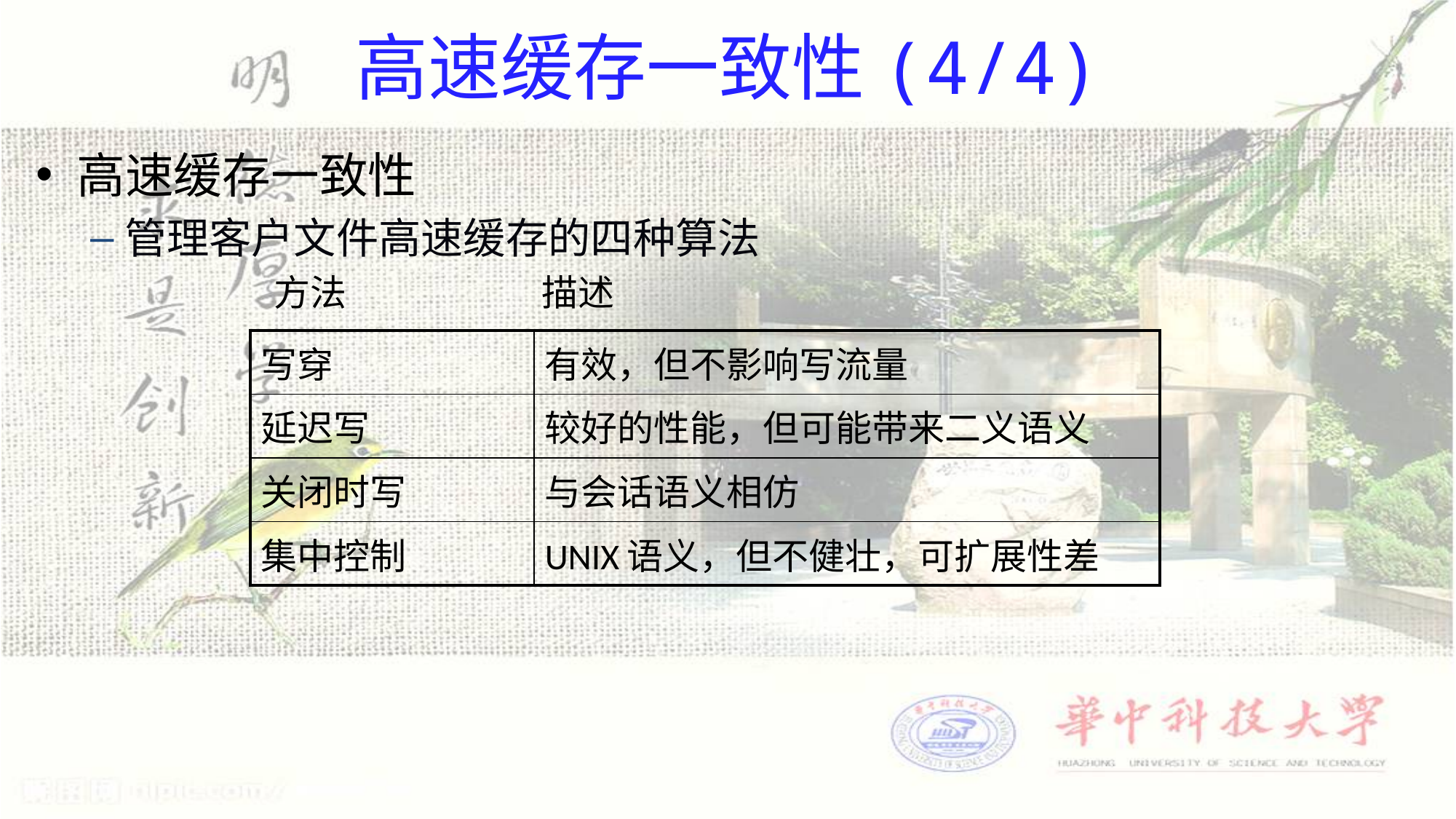

# 高速缓存一致性(4/4)
高速缓存一致性
管理客户文件高速缓存的四种算法
                            方法                        描述
| 写穿 | 有效，但不影响写流量 |
| --- | --- |
| 延迟写 | 较好的性能，但可能带来二义语义 |
| 关闭时写 | 与会话语义相仿 |
| 集中控制 | UNIX语义，但不健壮，可扩展性差 |